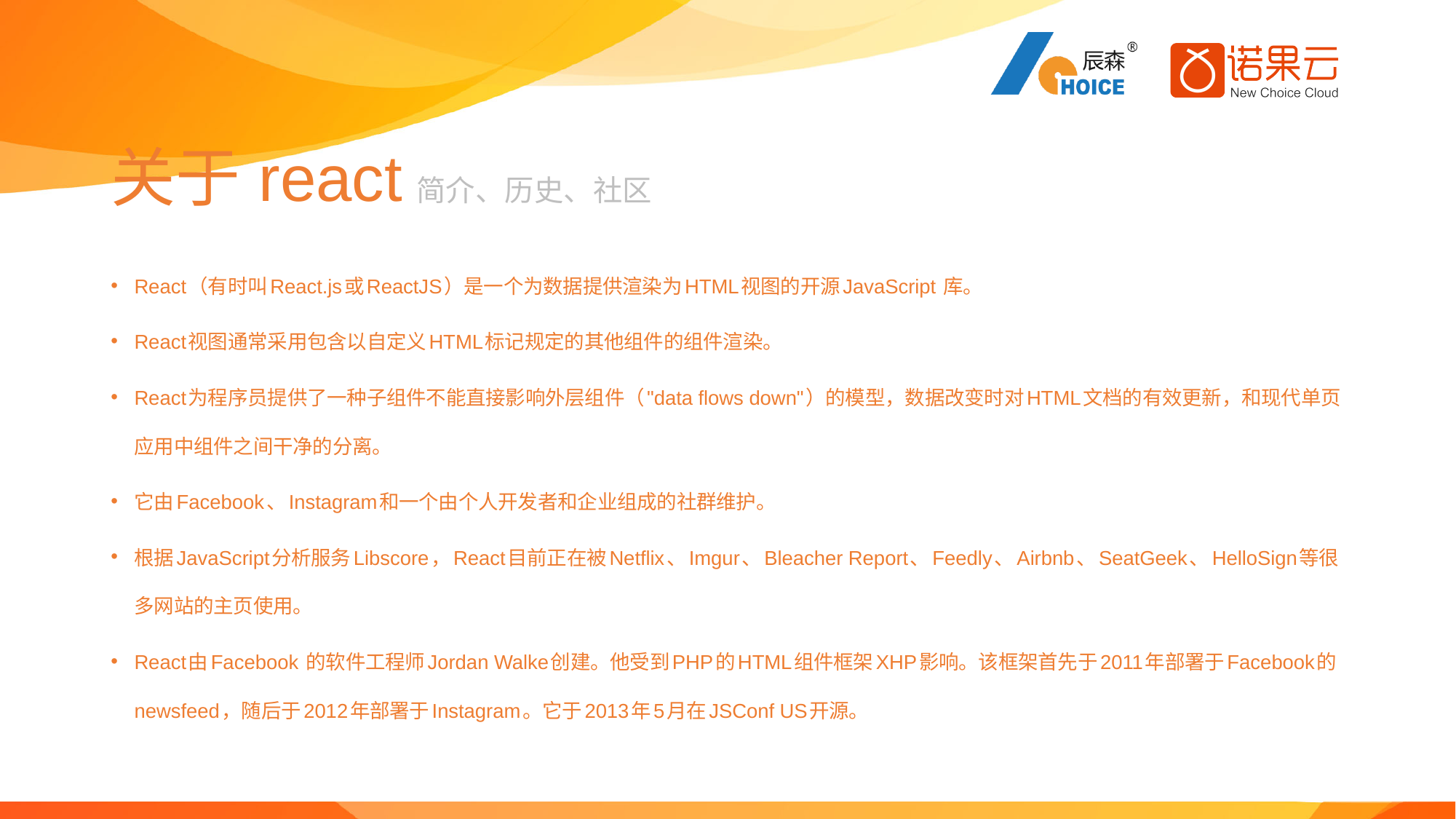

# 关于react简介、历史、社区
React（有时叫React.js或ReactJS）是一个为数据提供渲染为HTML视图的开源JavaScript 库。
React视图通常采用包含以自定义HTML标记规定的其他组件的组件渲染。
React为程序员提供了一种子组件不能直接影响外层组件（"data flows down"）的模型，数据改变时对HTML文档的有效更新，和现代单页应用中组件之间干净的分离。
它由Facebook、Instagram和一个由个人开发者和企业组成的社群维护。
根据JavaScript分析服务Libscore，React目前正在被Netflix、Imgur、Bleacher Report、Feedly、Airbnb、SeatGeek、HelloSign等很多网站的主页使用。
React由Facebook 的软件工程师Jordan Walke创建。他受到PHP的HTML组件框架XHP影响。该框架首先于2011年部署于Facebook的 newsfeed，随后于2012年部署于Instagram。它于2013年5月在JSConf US开源。